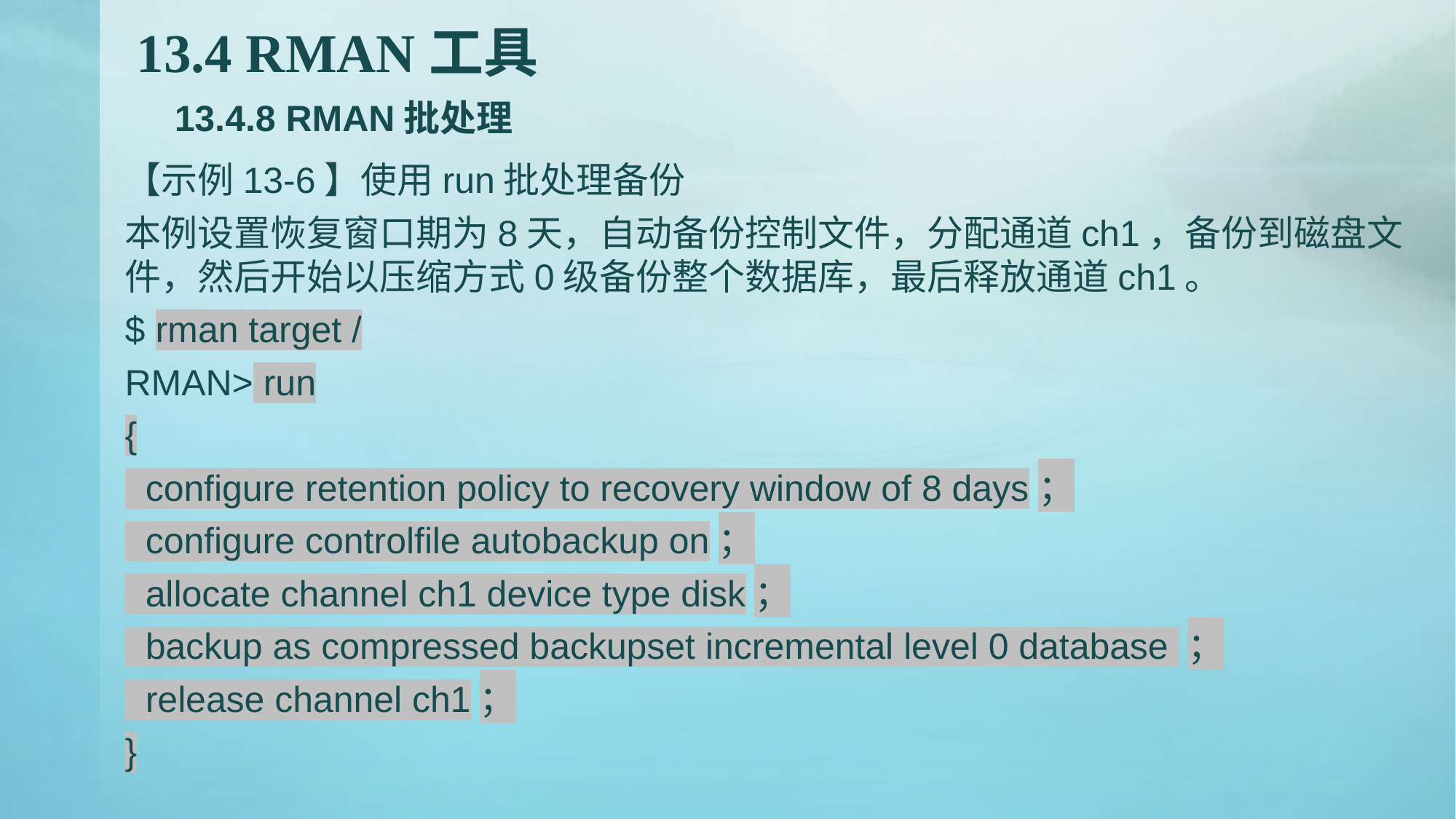

# 13.4 RMAN工具 13.4.8 RMAN批处理
【示例13-6】使用run批处理备份
本例设置恢复窗口期为8天，自动备份控制文件，分配通道ch1，备份到磁盘文件，然后开始以压缩方式0级备份整个数据库，最后释放通道ch1。
$ rman target /
RMAN> run
{
  configure retention policy to recovery window of 8 days；
  configure controlfile autobackup on；
  allocate channel ch1 device type disk；
  backup as compressed backupset incremental level 0 database ；
  release channel ch1；
}